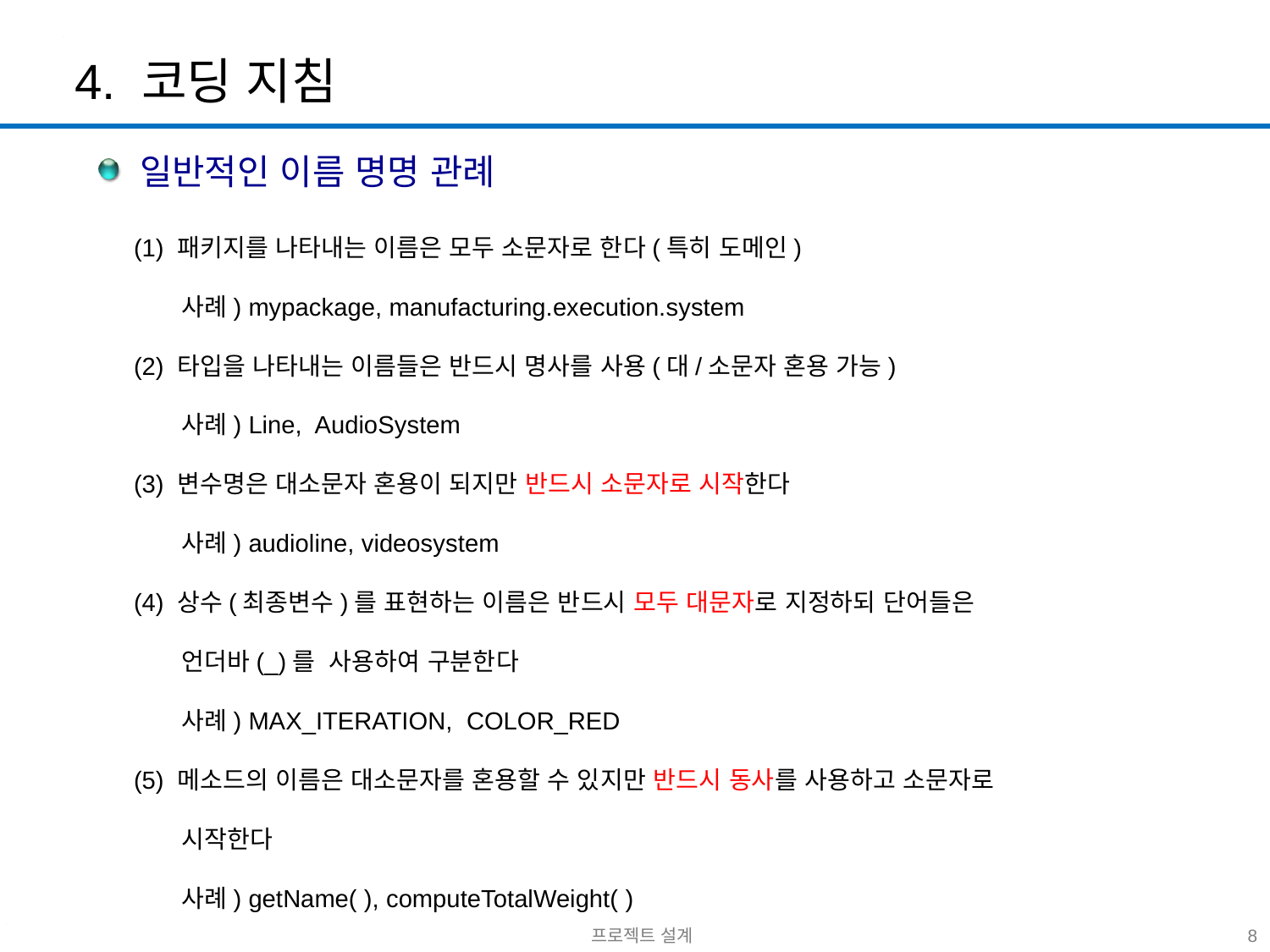

4. 코딩 지침
 일반적인 이름 명명 관례
(1) 패키지를 나타내는 이름은 모두 소문자로 한다(특히 도메인)
      사례) mypackage, manufacturing.execution.system
(2) 타입을 나타내는 이름들은 반드시 명사를 사용(대/소문자 혼용 가능)
      사례) Line,  AudioSystem
(3) 변수명은 대소문자 혼용이 되지만 반드시 소문자로 시작한다
      사례) audioline, videosystem
(4) 상수(최종변수)를 표현하는 이름은 반드시 모두 대문자로 지정하되 단어들은
      언더바(_)를  사용하여 구분한다
      사례) MAX_ITERATION,  COLOR_RED
(5) 메소드의 이름은 대소문자를 혼용할 수 있지만 반드시 동사를 사용하고 소문자로
      시작한다
      사례) getName( ), computeTotalWeight( )